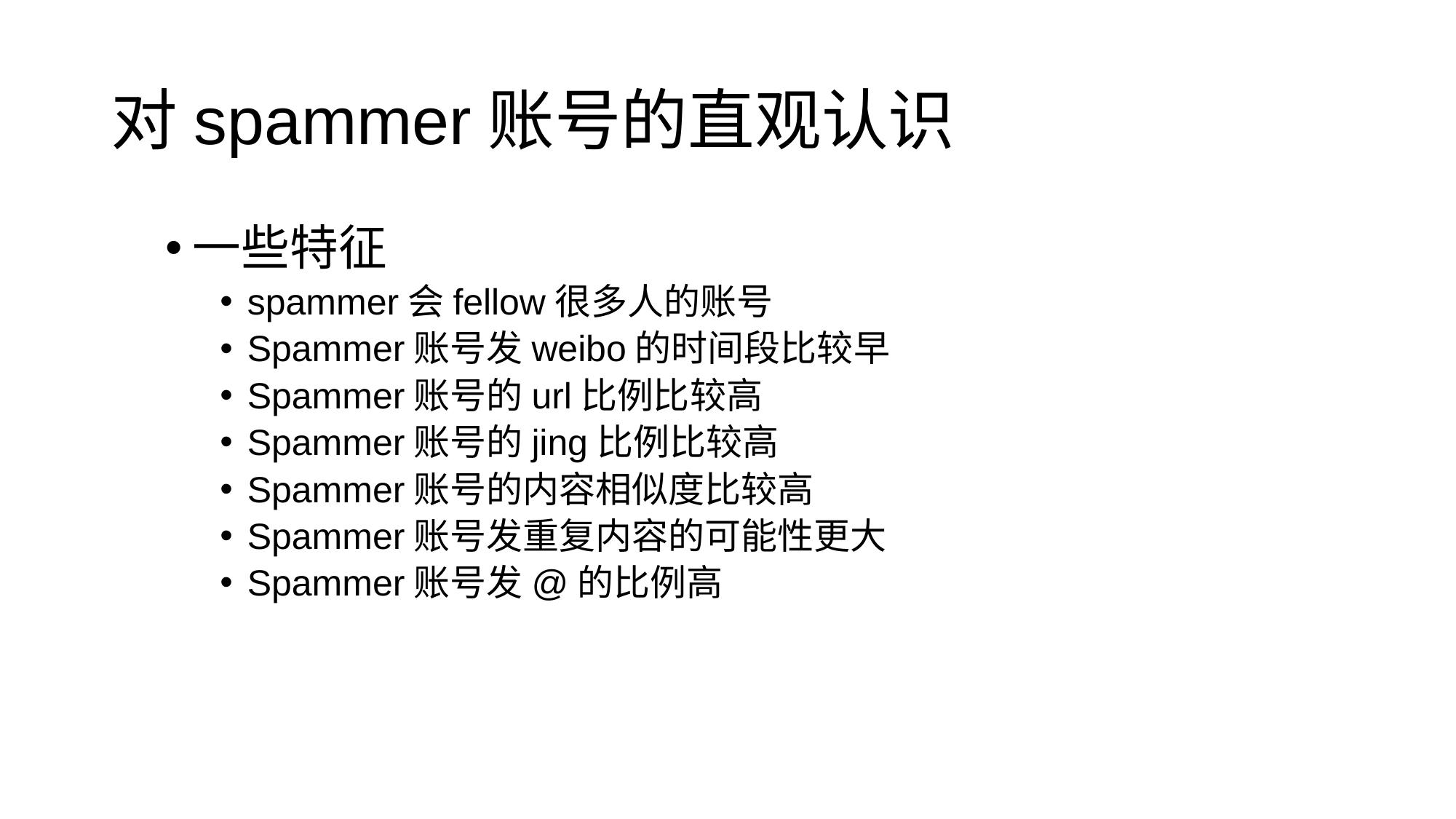

# 对spammer账号的直观认识
一些特征
spammer会fellow很多人的账号
Spammer账号发weibo的时间段比较早
Spammer账号的url比例比较高
Spammer账号的jing比例比较高
Spammer账号的内容相似度比较高
Spammer账号发重复内容的可能性更大
Spammer账号发@的比例高